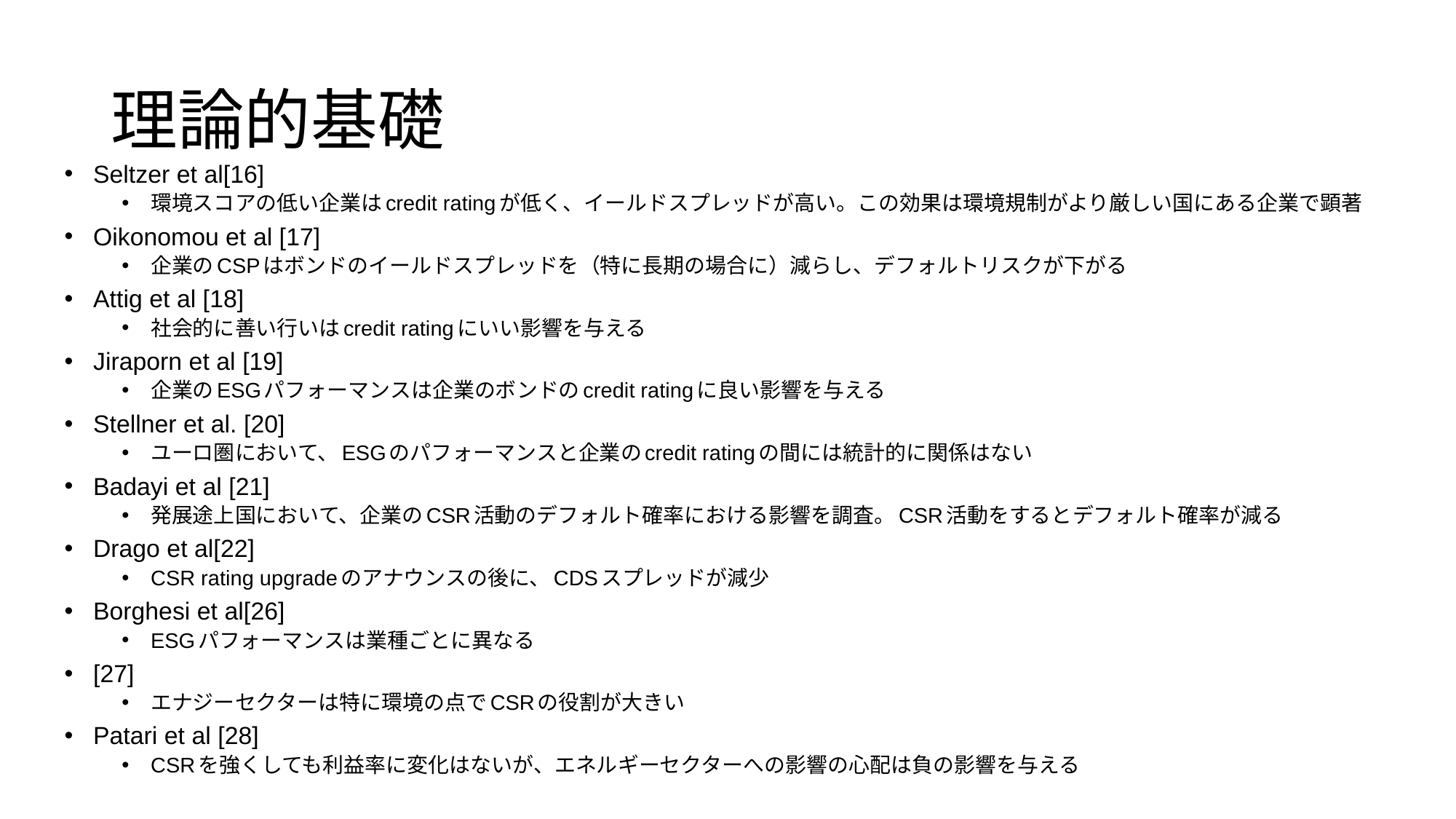

# 理論的基礎
Seltzer et al[16]
環境スコアの低い企業はcredit ratingが低く、イールドスプレッドが高い。この効果は環境規制がより厳しい国にある企業で顕著
Oikonomou et al [17]
企業のCSPはボンドのイールドスプレッドを（特に長期の場合に）減らし、デフォルトリスクが下がる
Attig et al [18]
社会的に善い行いはcredit ratingにいい影響を与える
Jiraporn et al [19]
企業のESGパフォーマンスは企業のボンドのcredit ratingに良い影響を与える
Stellner et al. [20]
ユーロ圏において、ESGのパフォーマンスと企業のcredit ratingの間には統計的に関係はない
Badayi et al [21]
発展途上国において、企業のCSR活動のデフォルト確率における影響を調査。CSR活動をするとデフォルト確率が減る
Drago et al[22]
CSR rating upgradeのアナウンスの後に、CDSスプレッドが減少
Borghesi et al[26]
ESGパフォーマンスは業種ごとに異なる
[27]
エナジーセクターは特に環境の点でCSRの役割が大きい
Patari et al [28]
CSRを強くしても利益率に変化はないが、エネルギーセクターへの影響の心配は負の影響を与える